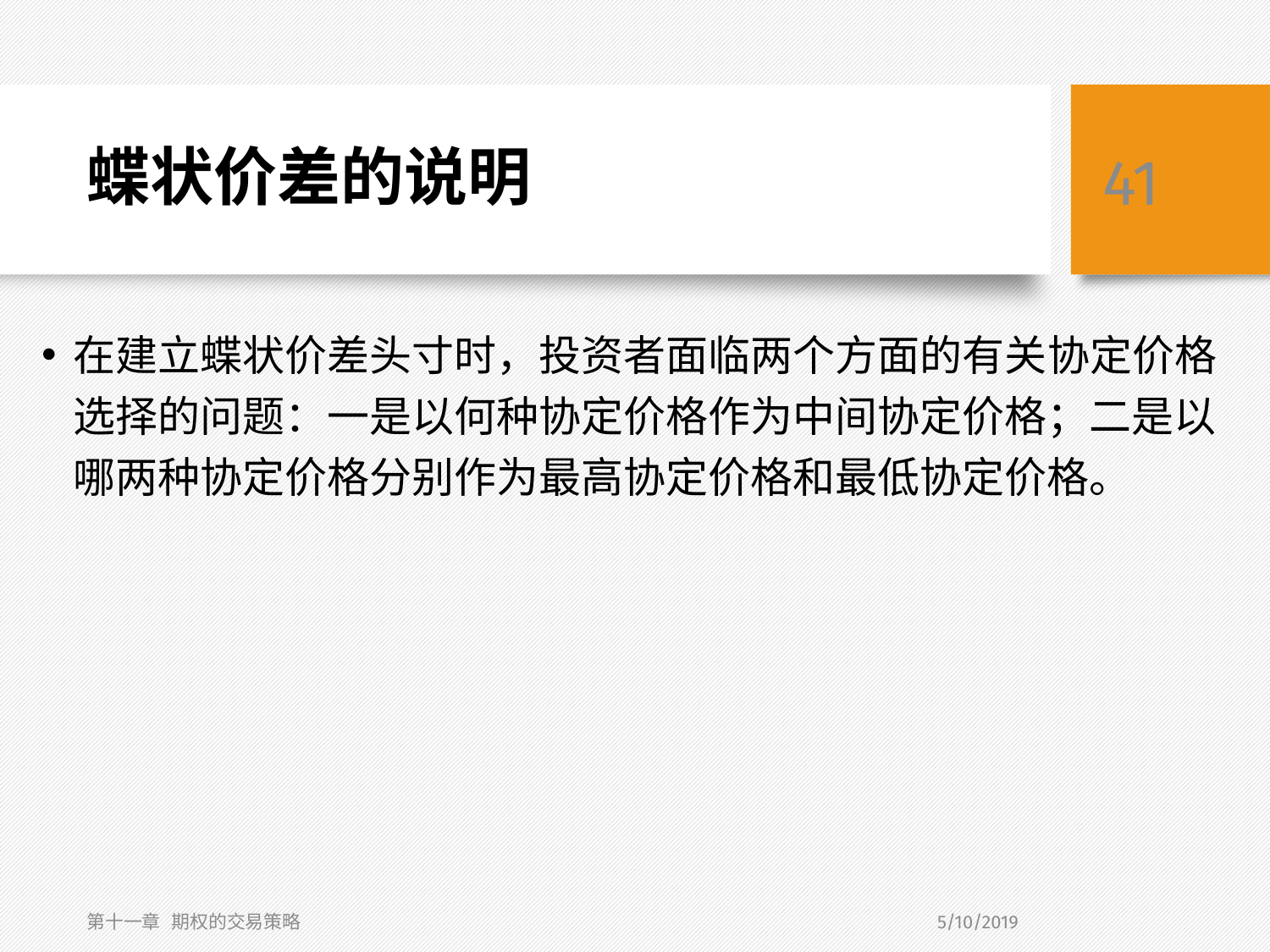

# 蝶状价差的说明
41
在建立蝶状价差头寸时，投资者面临两个方面的有关协定价格选择的问题：一是以何种协定价格作为中间协定价格；二是以哪两种协定价格分别作为最高协定价格和最低协定价格。

5/10/2019
第十一章  期权的交易策略